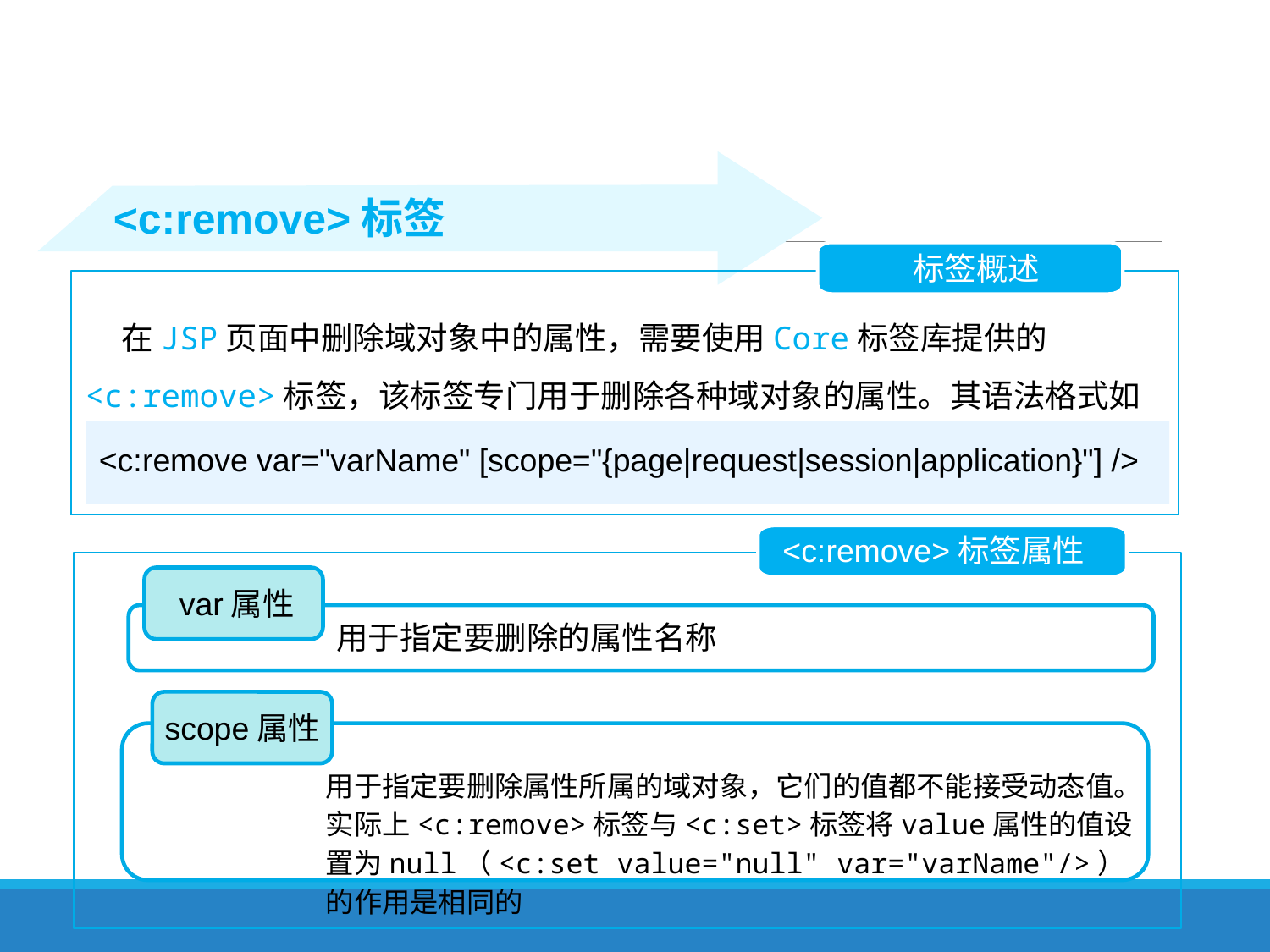

<c:remove>标签

 标签概述

    在JSP页面中删除域对象中的属性，需要使用Core标签库提供的<c:remove>标签，该标签专门用于删除各种域对象的属性。其语法格式如下：

<c:remove var="varName" [scope="{page|request|session|application}"] />
<c:remove>标签属性

var属性

用于指定要删除的属性名称

scope属性

用于指定要删除属性所属的域对象，它们的值都不能接受动态值。实际上<c:remove>标签与<c:set>标签将value属性的值设置为null（<c:set value="null" var="varName"/>）的作用是相同的